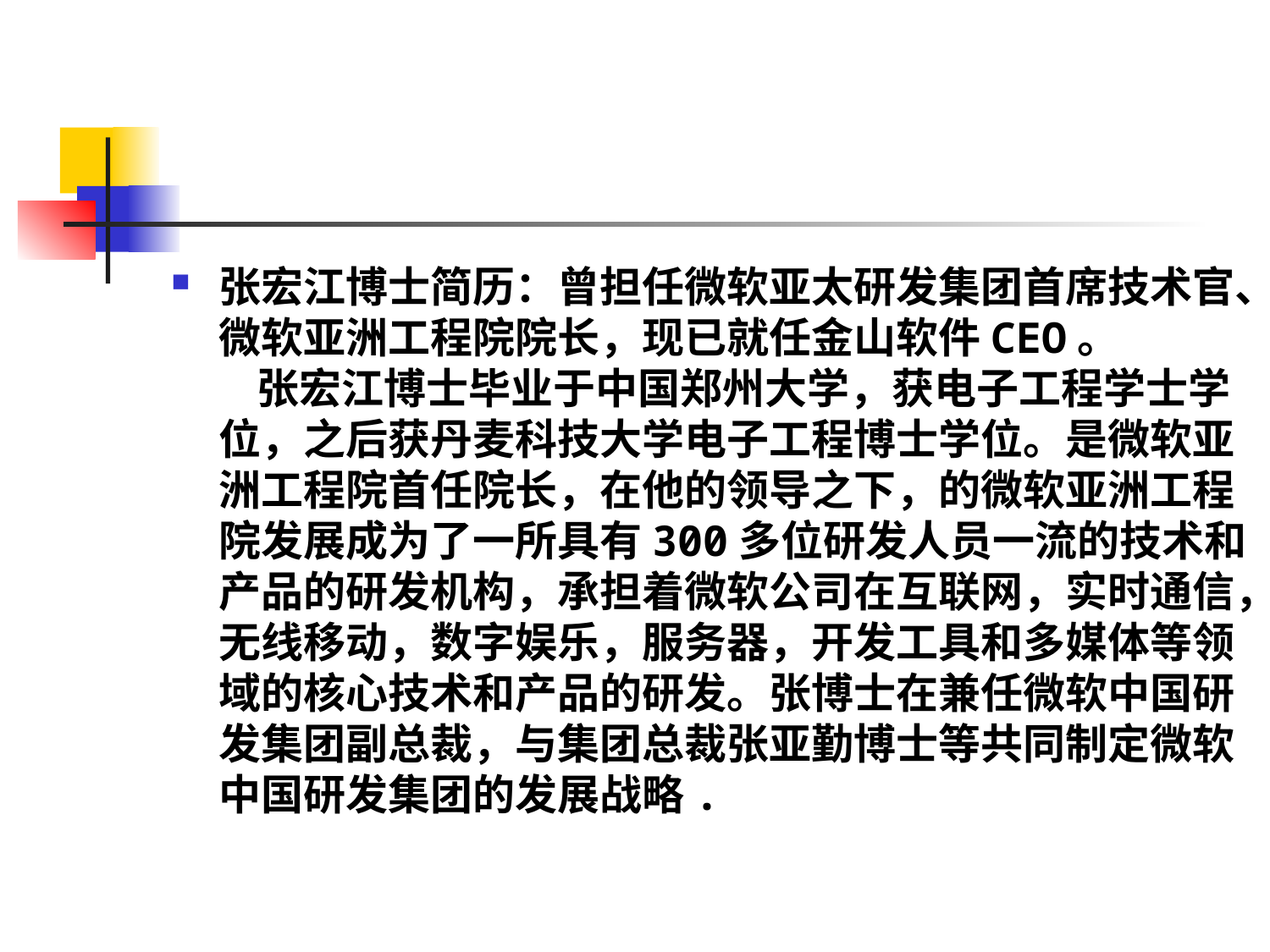

张宏江博士简历：曾担任微软亚太研发集团首席技术官、微软亚洲工程院院长，现已就任金山软件CEO。
    张宏江博士毕业于中国郑州大学，获电子工程学士学位，之后获丹麦科技大学电子工程博士学位。是微软亚洲工程院首任院长，在他的领导之下，的微软亚洲工程院发展成为了一所具有300多位研发人员一流的技术和产品的研发机构，承担着微软公司在互联网，实时通信，无线移动，数字娱乐，服务器，开发工具和多媒体等领域的核心技术和产品的研发。张博士在兼任微软中国研发集团副总裁，与集团总裁张亚勤博士等共同制定微软中国研发集团的发展战略.